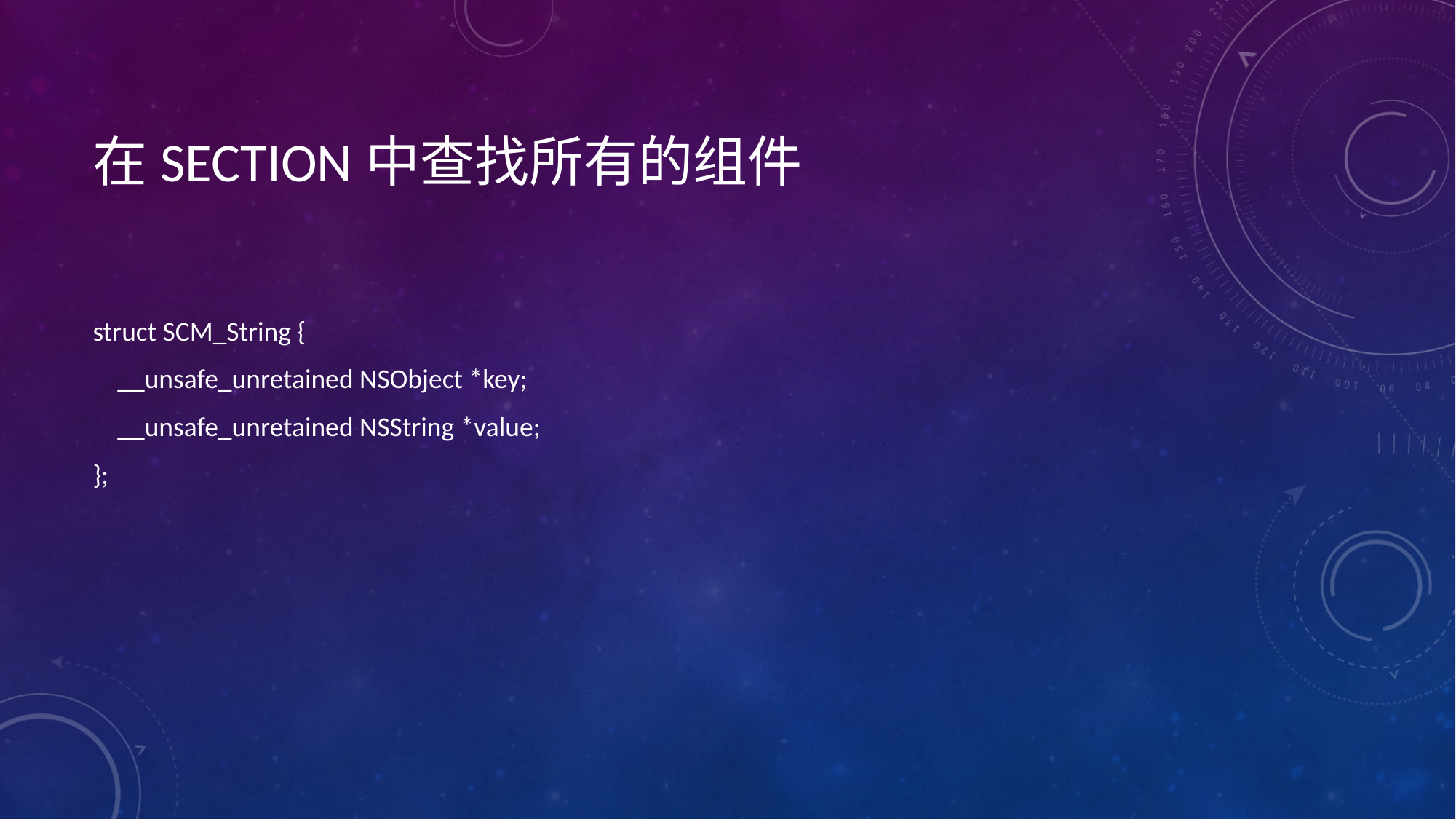

# 在Section中查找所有的组件
struct SCM_String {
    __unsafe_unretained NSObject *key;
    __unsafe_unretained NSString *value;
};